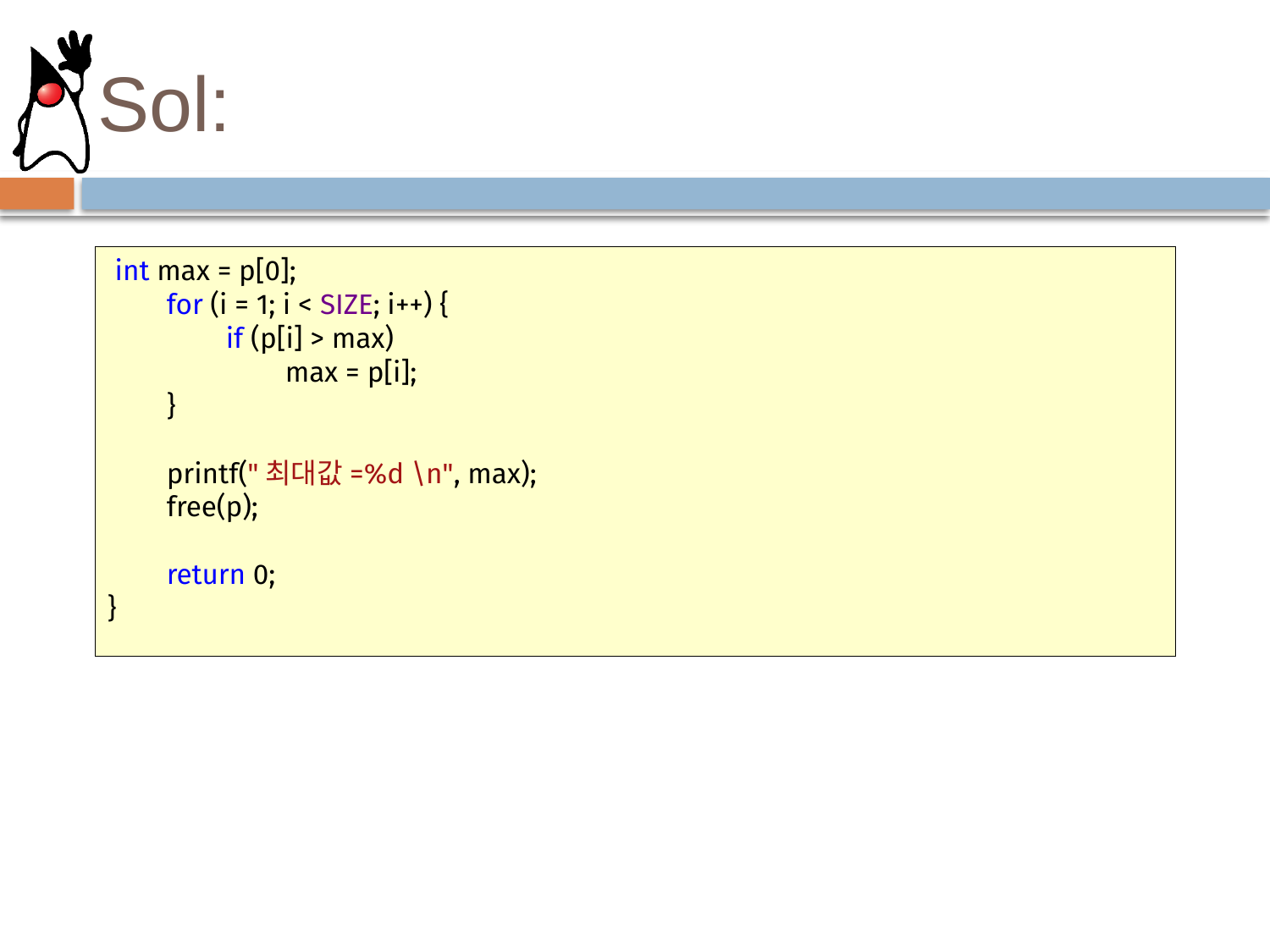

# Sol:
 int max = p[0];
        for (i = 1; i < SIZE; i++) {
                if (p[i] > max)
                        max = p[i];
        }

        printf("최대값=%d \n", max);
        free(p);

        return 0;
}